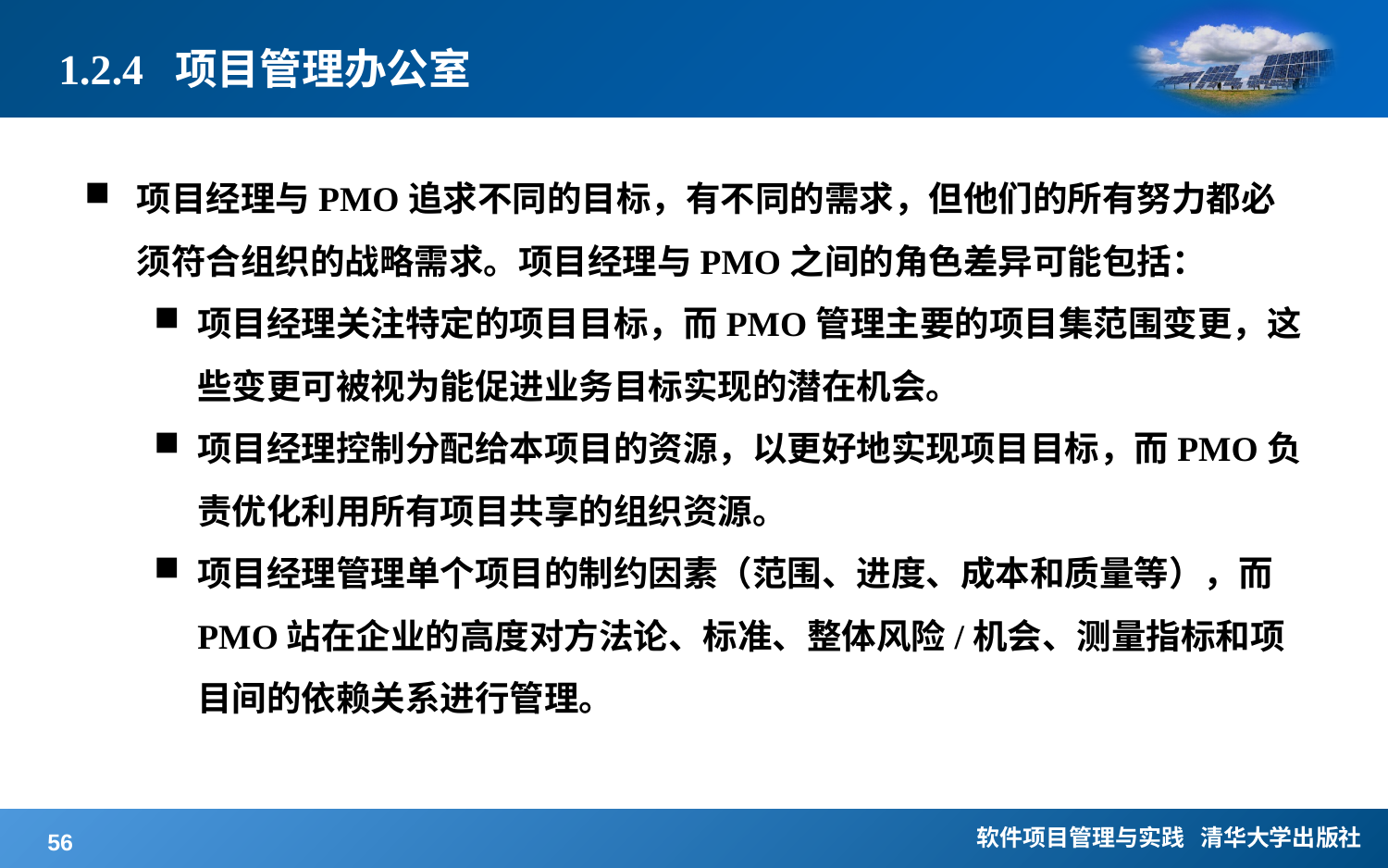

# 1.2.4  项目管理办公室
项目经理与PMO追求不同的目标，有不同的需求，但他们的所有努力都必须符合组织的战略需求。项目经理与PMO之间的角色差异可能包括：
项目经理关注特定的项目目标，而PMO管理主要的项目集范围变更，这些变更可被视为能促进业务目标实现的潜在机会。
项目经理控制分配给本项目的资源，以更好地实现项目目标，而PMO负责优化利用所有项目共享的组织资源。
项目经理管理单个项目的制约因素（范围、进度、成本和质量等），而PMO站在企业的高度对方法论、标准、整体风险/机会、测量指标和项目间的依赖关系进行管理。